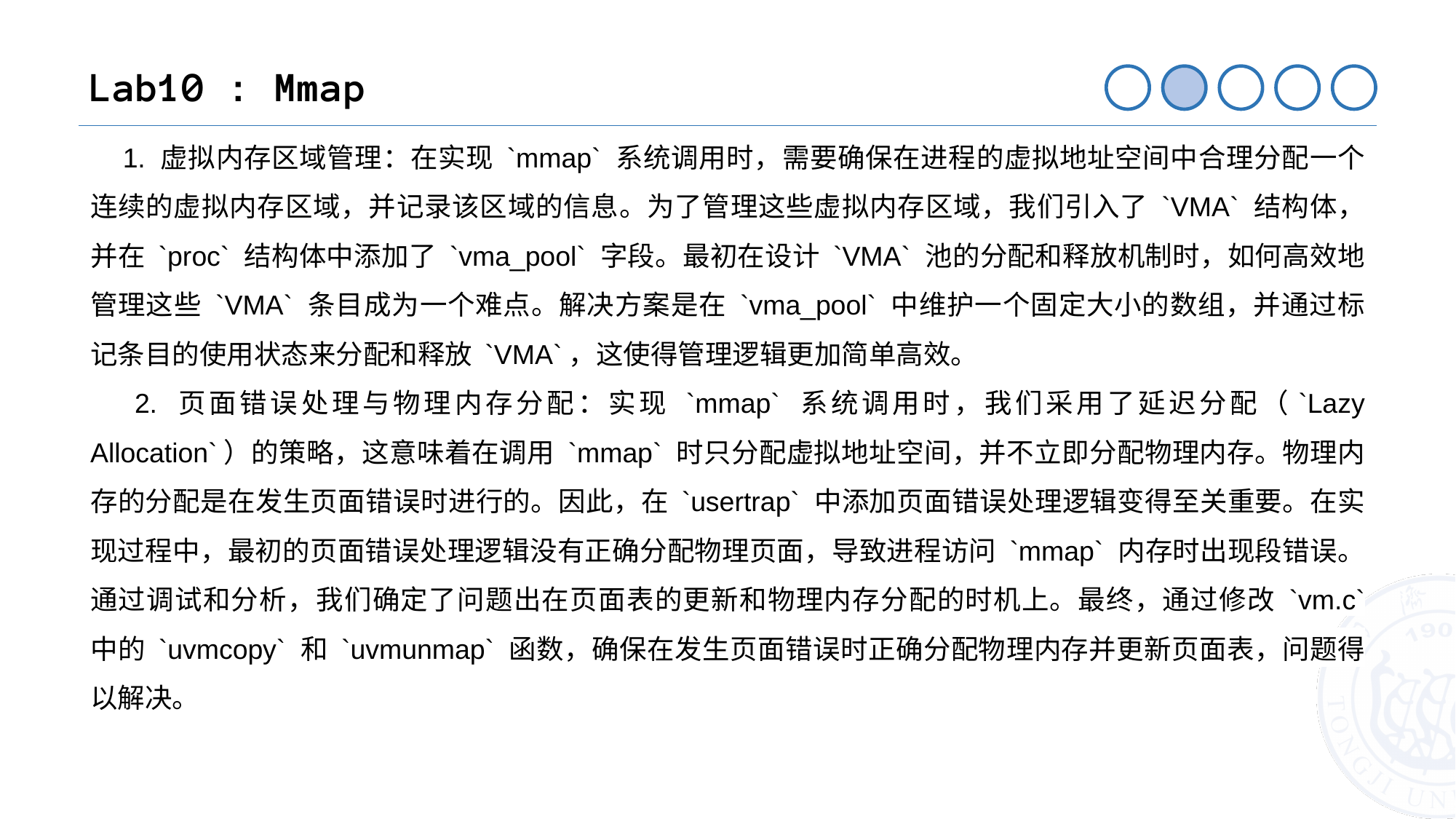

Lab10 : Mmap

    1. 虚拟内存区域管理：在实现 `mmap` 系统调用时，需要确保在进程的虚拟地址空间中合理分配一个连续的虚拟内存区域，并记录该区域的信息。为了管理这些虚拟内存区域，我们引入了 `VMA` 结构体，并在 `proc` 结构体中添加了 `vma_pool` 字段。最初在设计 `VMA` 池的分配和释放机制时，如何高效地管理这些 `VMA` 条目成为一个难点。解决方案是在 `vma_pool` 中维护一个固定大小的数组，并通过标记条目的使用状态来分配和释放 `VMA`，这使得管理逻辑更加简单高效。
    2. 页面错误处理与物理内存分配：实现 `mmap` 系统调用时，我们采用了延迟分配（`Lazy Allocation`）的策略，这意味着在调用 `mmap` 时只分配虚拟地址空间，并不立即分配物理内存。物理内存的分配是在发生页面错误时进行的。因此，在 `usertrap` 中添加页面错误处理逻辑变得至关重要。在实现过程中，最初的页面错误处理逻辑没有正确分配物理页面，导致进程访问 `mmap` 内存时出现段错误。通过调试和分析，我们确定了问题出在页面表的更新和物理内存分配的时机上。最终，通过修改 `vm.c` 中的 `uvmcopy` 和 `uvmunmap` 函数，确保在发生页面错误时正确分配物理内存并更新页面表，问题得以解决。